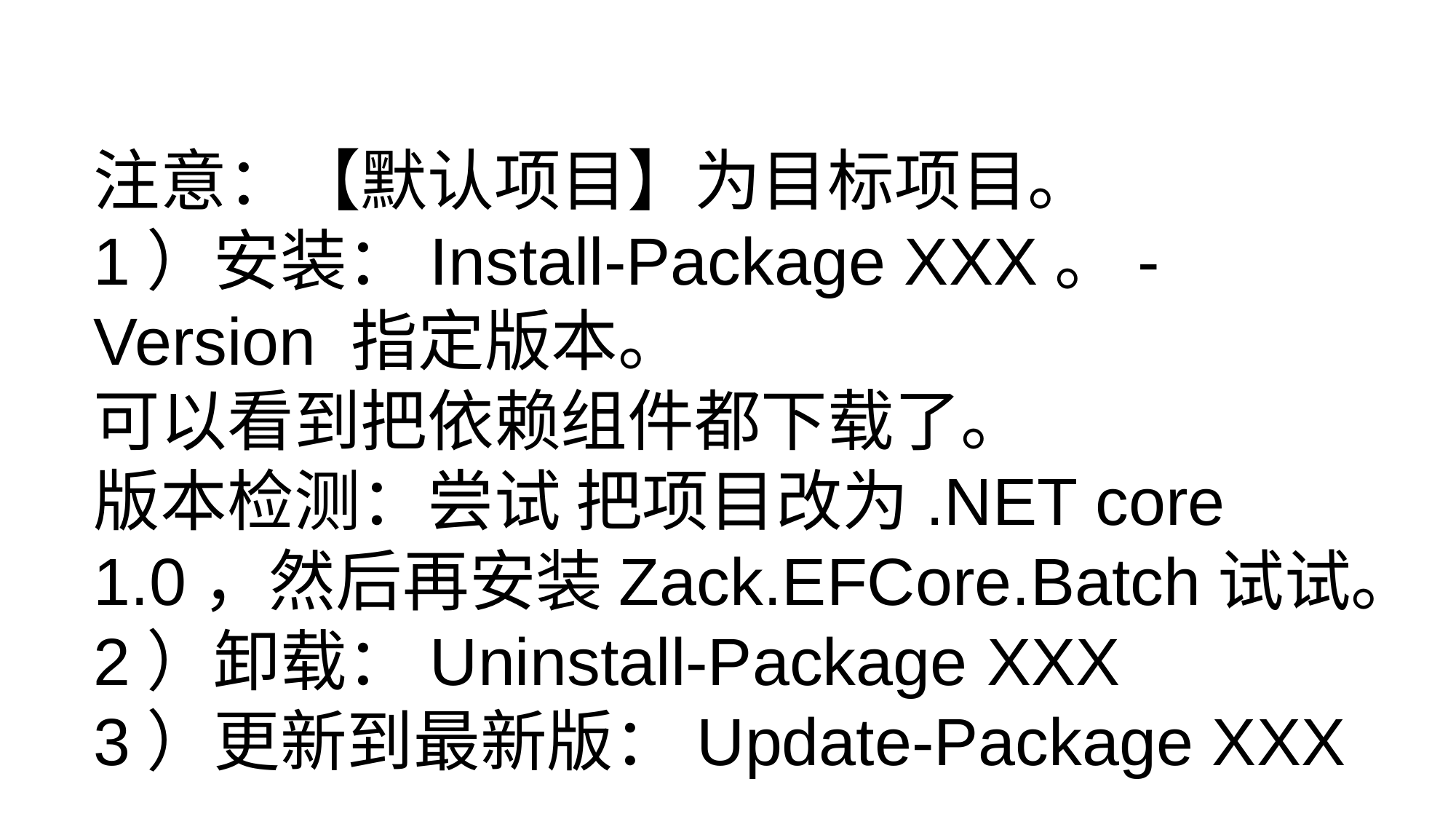

注意：【默认项目】为目标项目。
1）安装：Install-Package XXX。-Version 指定版本。
可以看到把依赖组件都下载了。
版本检测：尝试 把项目改为.NET core 1.0，然后再安装Zack.EFCore.Batch试试。
2）卸载：Uninstall-Package XXX
3）更新到最新版：Update-Package XXX